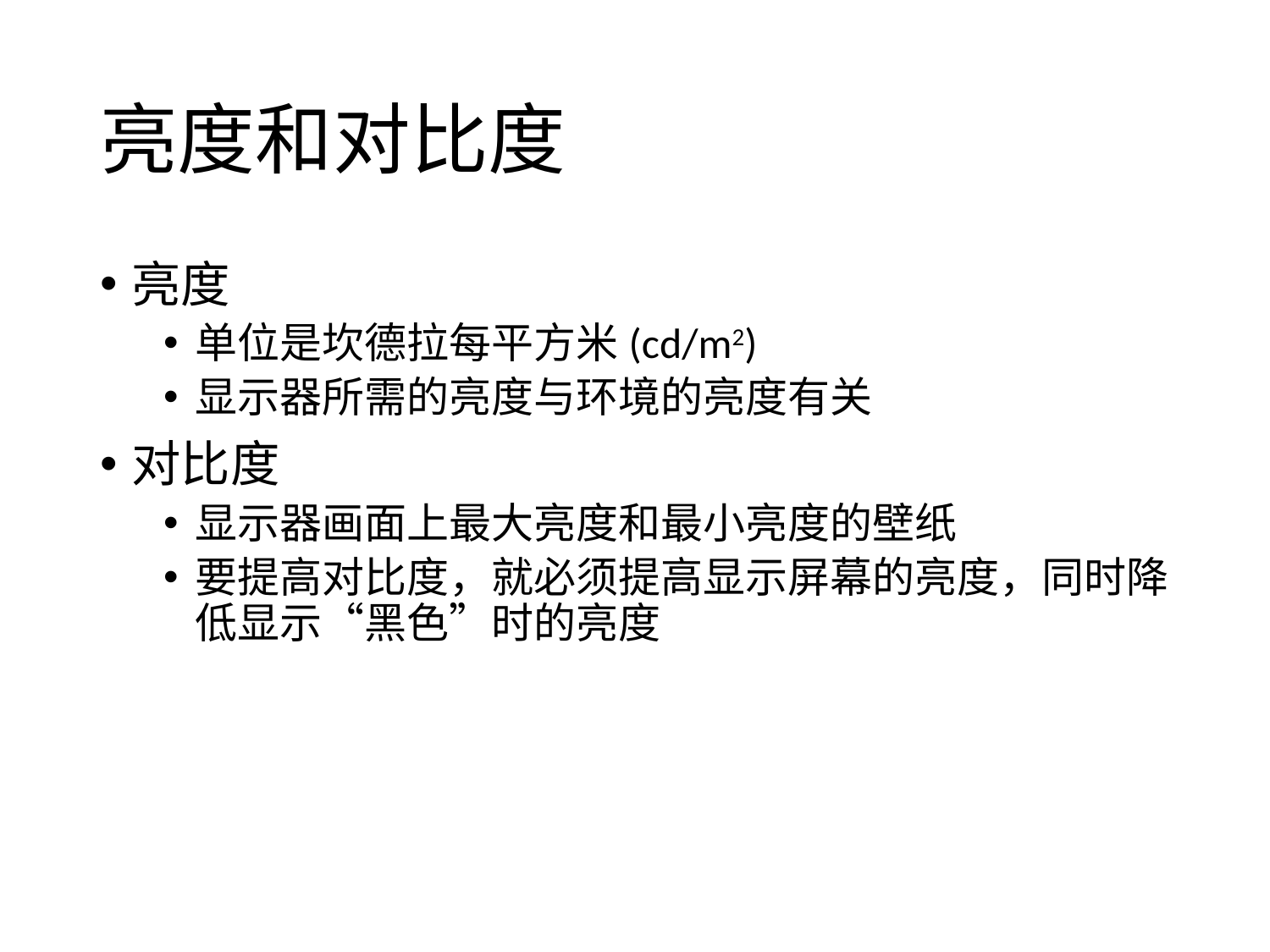

# 亮度和对比度
亮度
单位是坎德拉每平方米(cd/m2)
显示器所需的亮度与环境的亮度有关
对比度
显示器画面上最大亮度和最小亮度的壁纸
要提高对比度，就必须提高显示屏幕的亮度，同时降低显示“黑色”时的亮度